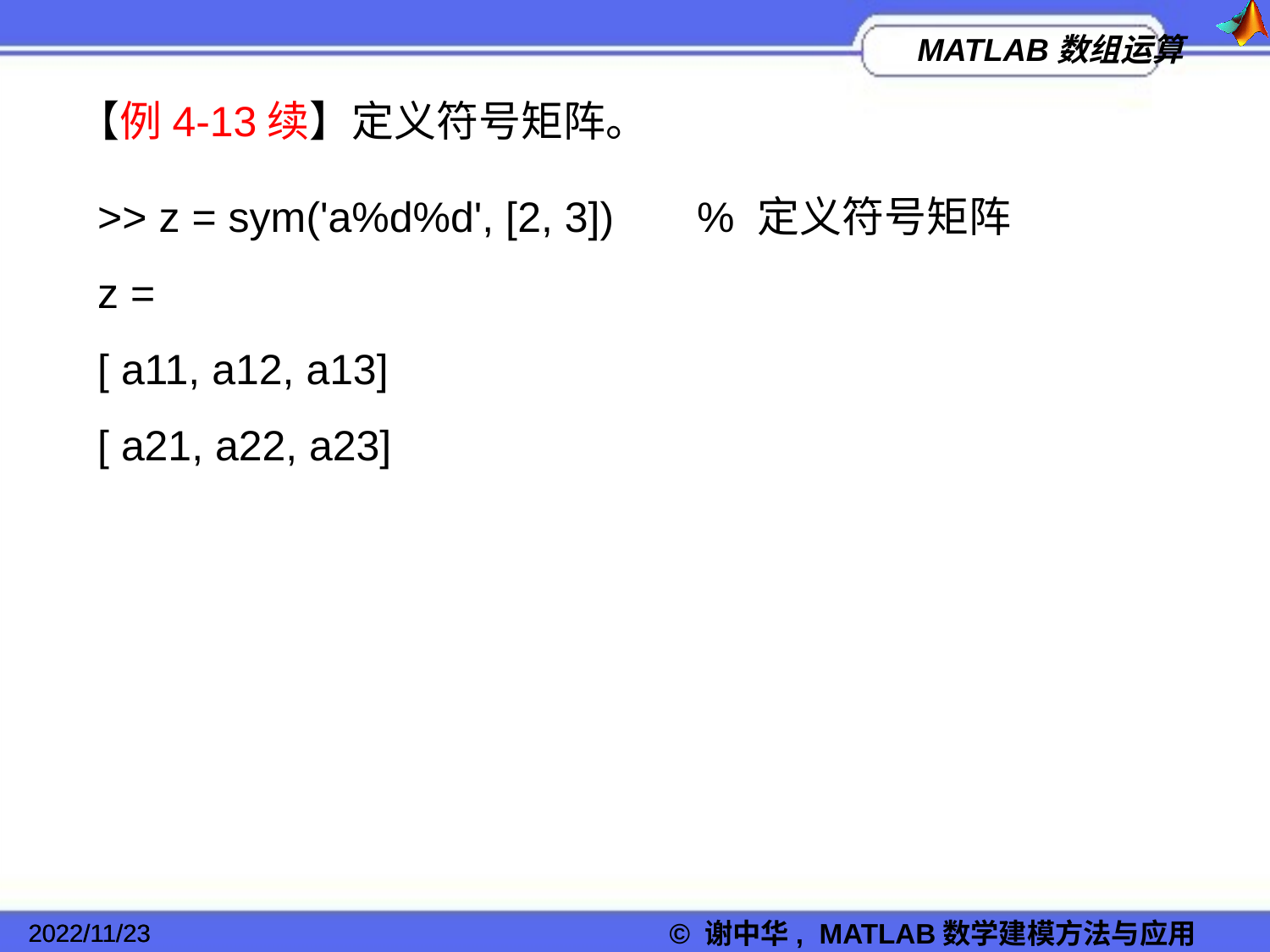

【例4-13续】定义符号矩阵。
>> z = sym('a%d%d', [2, 3])       % 定义符号矩阵
z =
[ a11, a12, a13]
[ a21, a22, a23]
2022/11/23
© 谢中华,  MATLAB数学建模方法与应用